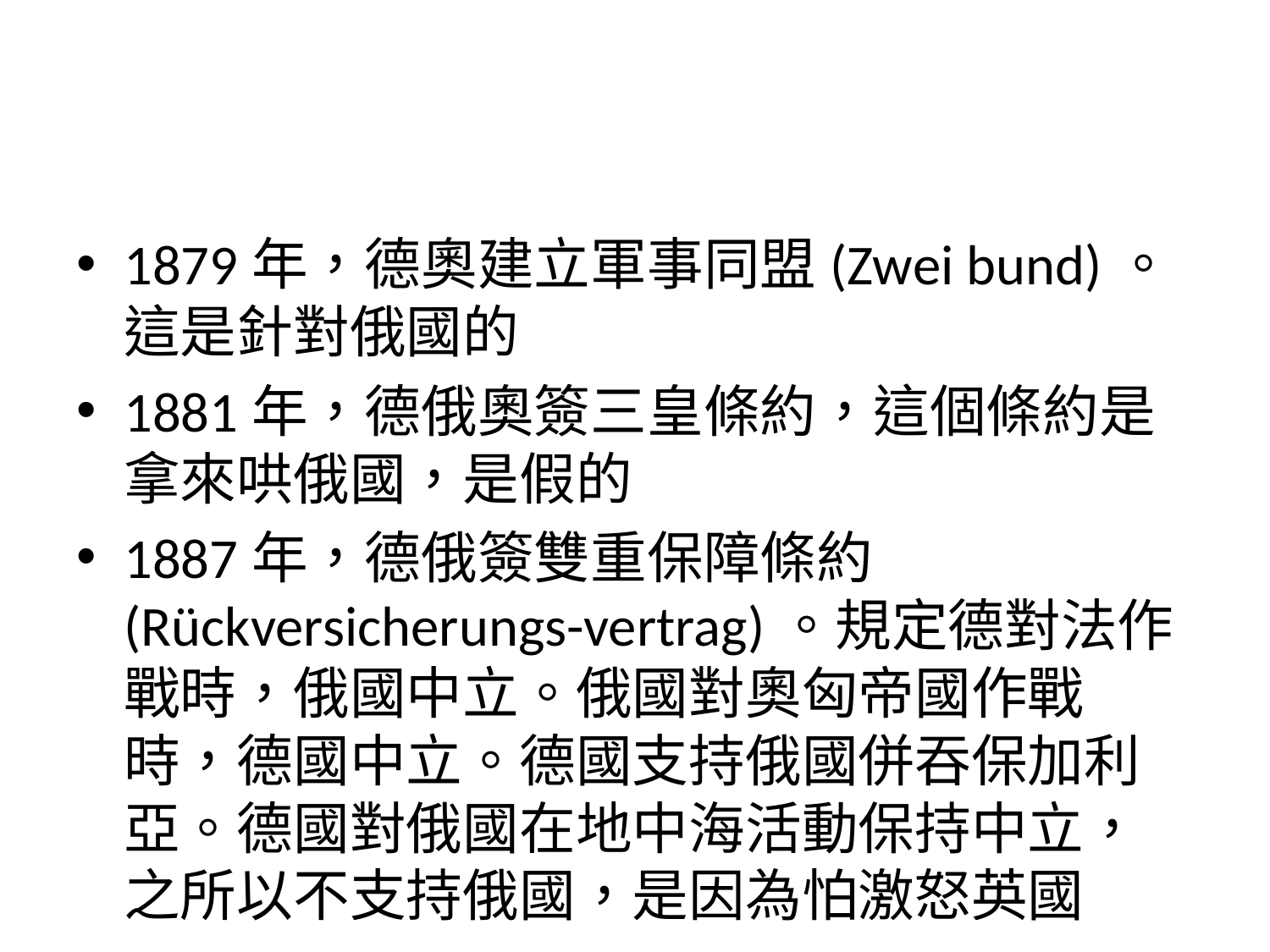

#
1879年，德奧建立軍事同盟(Zwei bund)。這是針對俄國的
1881年，德俄奧簽三皇條約，這個條約是拿來哄俄國，是假的
1887年，德俄簽雙重保障條約(Rückversicherungs-vertrag)。規定德對法作戰時，俄國中立。俄國對奧匈帝國作戰時，德國中立。德國支持俄國併吞保加利亞。德國對俄國在地中海活動保持中立，之所以不支持俄國，是因為怕激怒英國